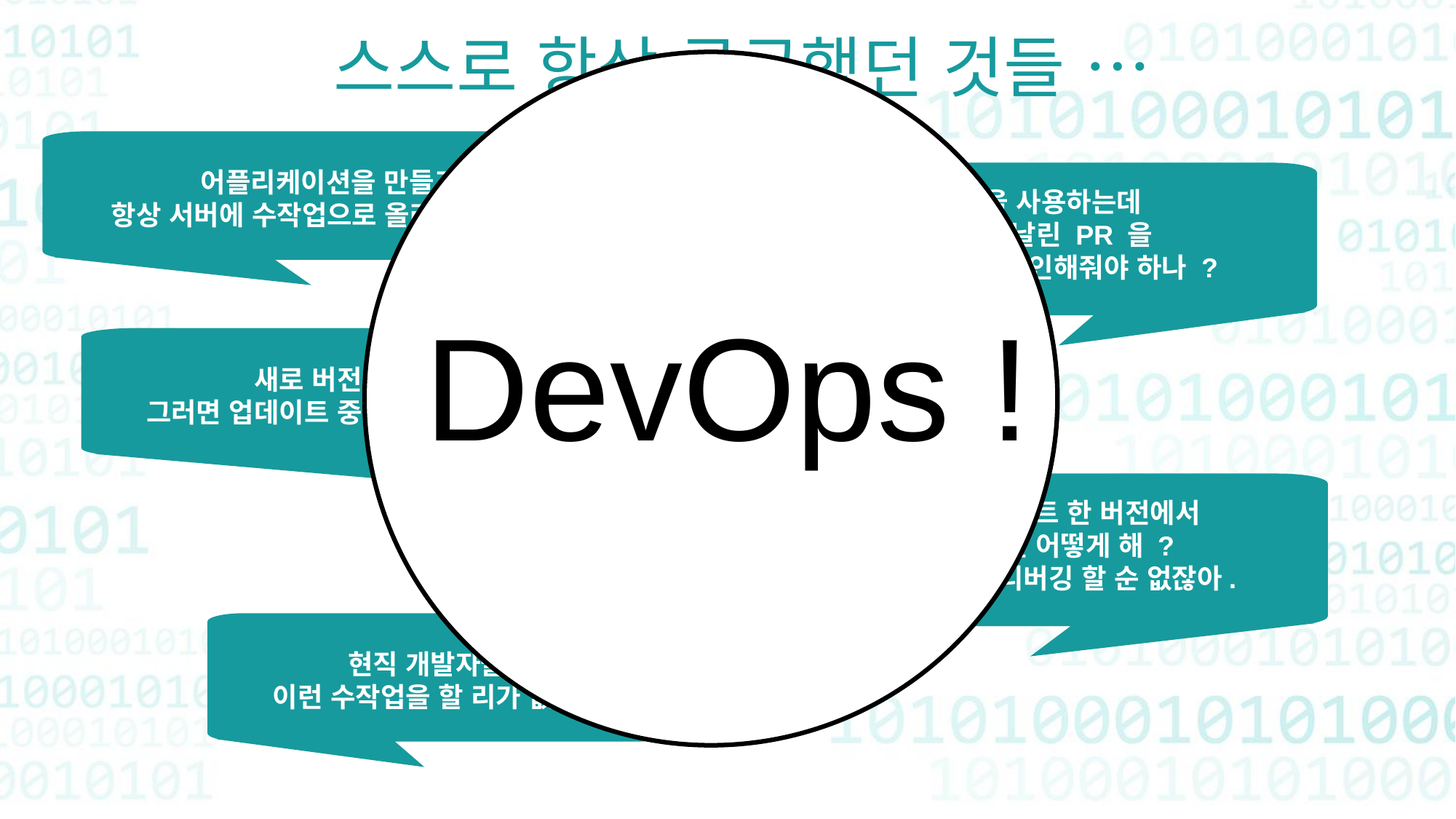

# 스스로 항상 궁금했던 것들 …

어플리케이션을 만들고
항상 서버에 수작업으로 올려야 하나 ?

Git을 사용하는데
팀원이 날린 PR 을
 내가 일일이 확인해줘야 하나 ?
DevOps !

새로 버전이 업데이트 됐다 치자.
그러면 업데이트 중 서버가 끊기는 건 그냥 넘어가 ?

아니 그러면 업데이트 한 버전에서
에러가 발생하면 어떻게 해 ?
서버를 중지시키고 디버깅 할 순 없잖아.

현직 개발자들이
 이런 수작업을 할 리가 없어 …